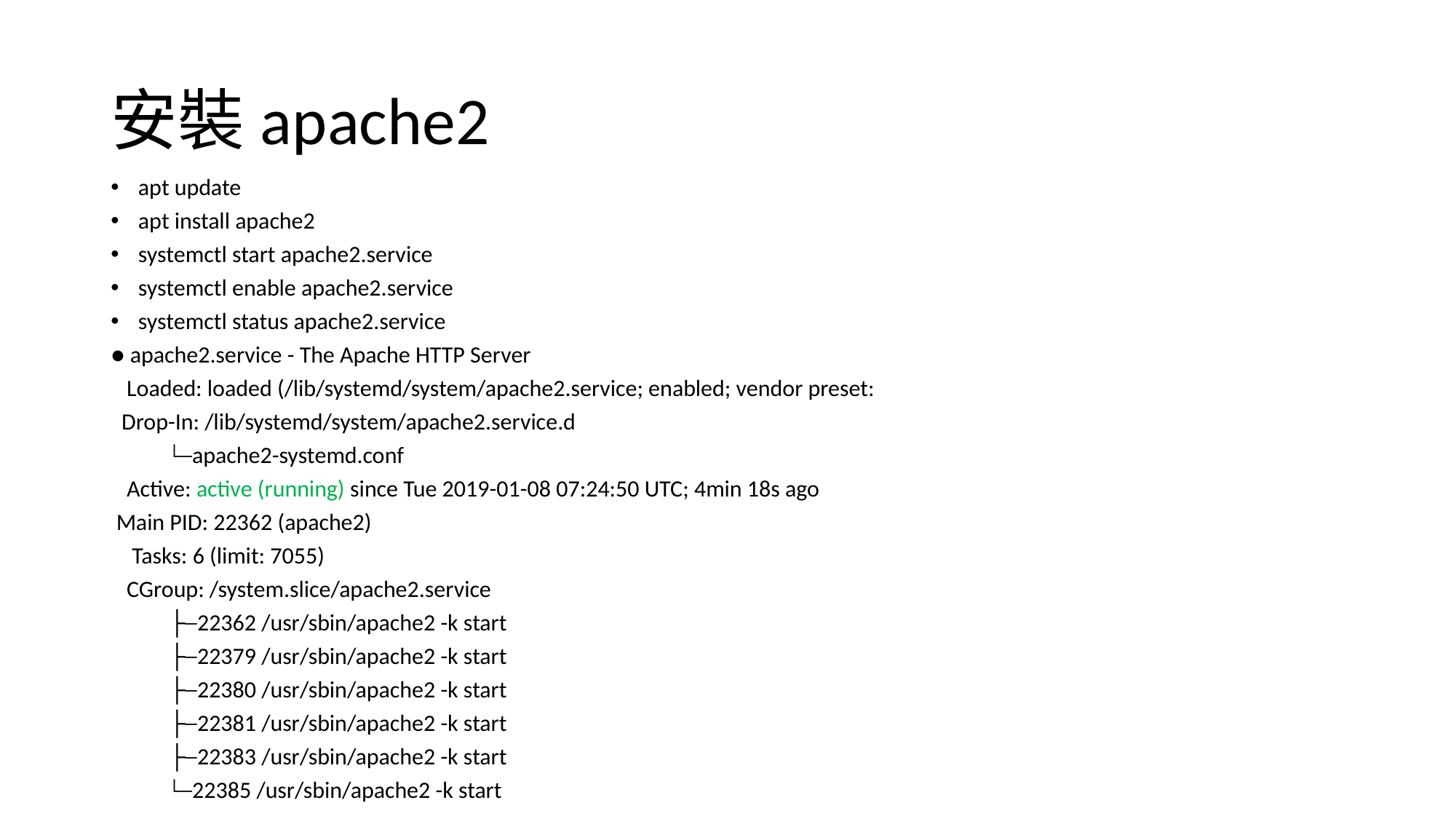

# 安裝apache2
apt update
apt install apache2
systemctl start apache2.service
systemctl enable apache2.service
systemctl status apache2.service
● apache2.service - The Apache HTTP Server
   Loaded: loaded (/lib/systemd/system/apache2.service; enabled; vendor preset:
  Drop-In: /lib/systemd/system/apache2.service.d
           └─apache2-systemd.conf
   Active: active (running) since Tue 2019-01-08 07:24:50 UTC; 4min 18s ago
 Main PID: 22362 (apache2)
    Tasks: 6 (limit: 7055)
   CGroup: /system.slice/apache2.service
           ├─22362 /usr/sbin/apache2 -k start
           ├─22379 /usr/sbin/apache2 -k start
           ├─22380 /usr/sbin/apache2 -k start
           ├─22381 /usr/sbin/apache2 -k start
           ├─22383 /usr/sbin/apache2 -k start
           └─22385 /usr/sbin/apache2 -k start